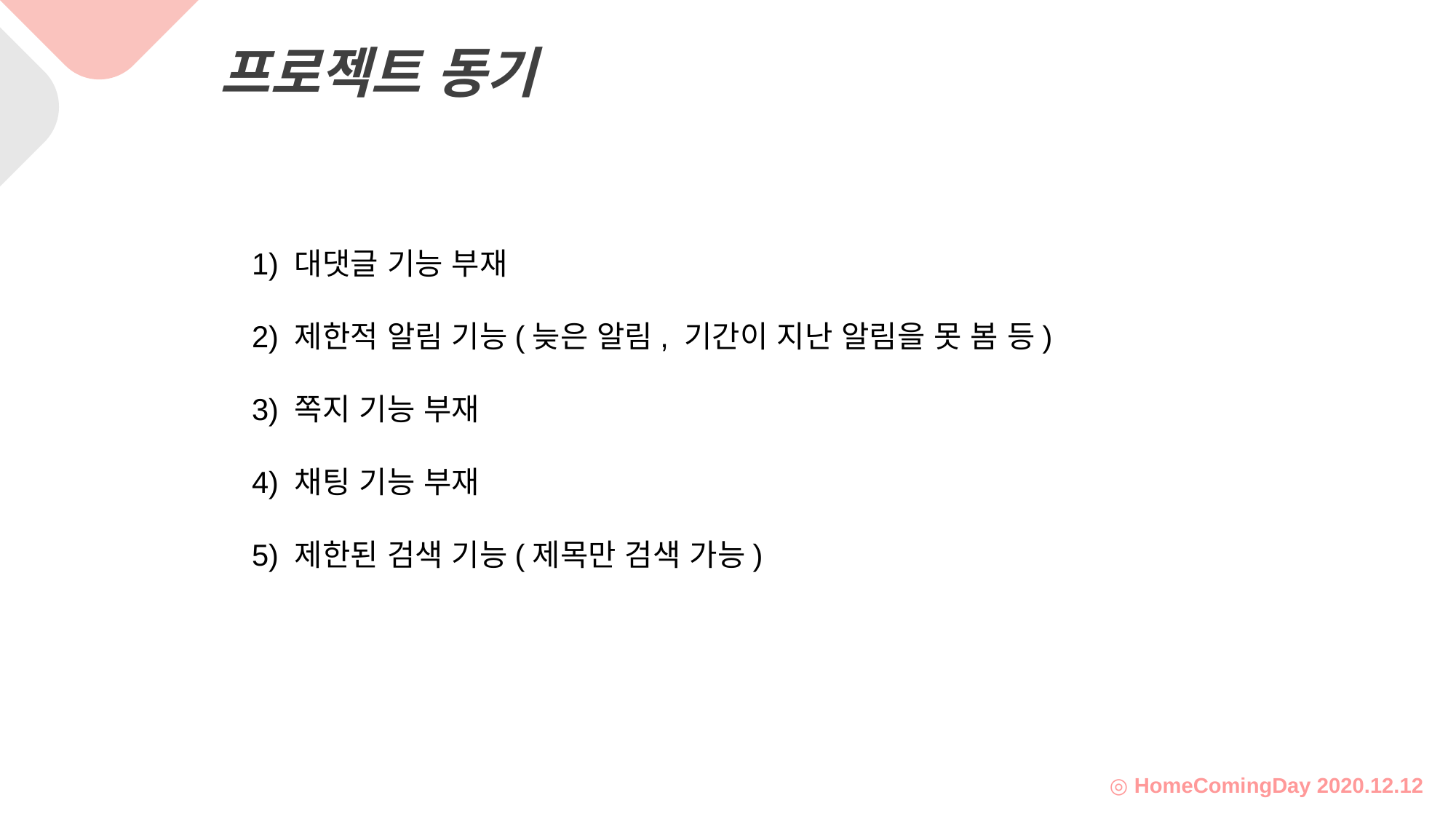

프로젝트 동기
1) 대댓글 기능 부재

2) 제한적 알림 기능(늦은 알림, 기간이 지난 알림을 못 봄 등)

3) 쪽지 기능 부재

4) 채팅 기능 부재

5) 제한된 검색 기능(제목만 검색 가능)
◎ HomeComingDay 2020.12.12